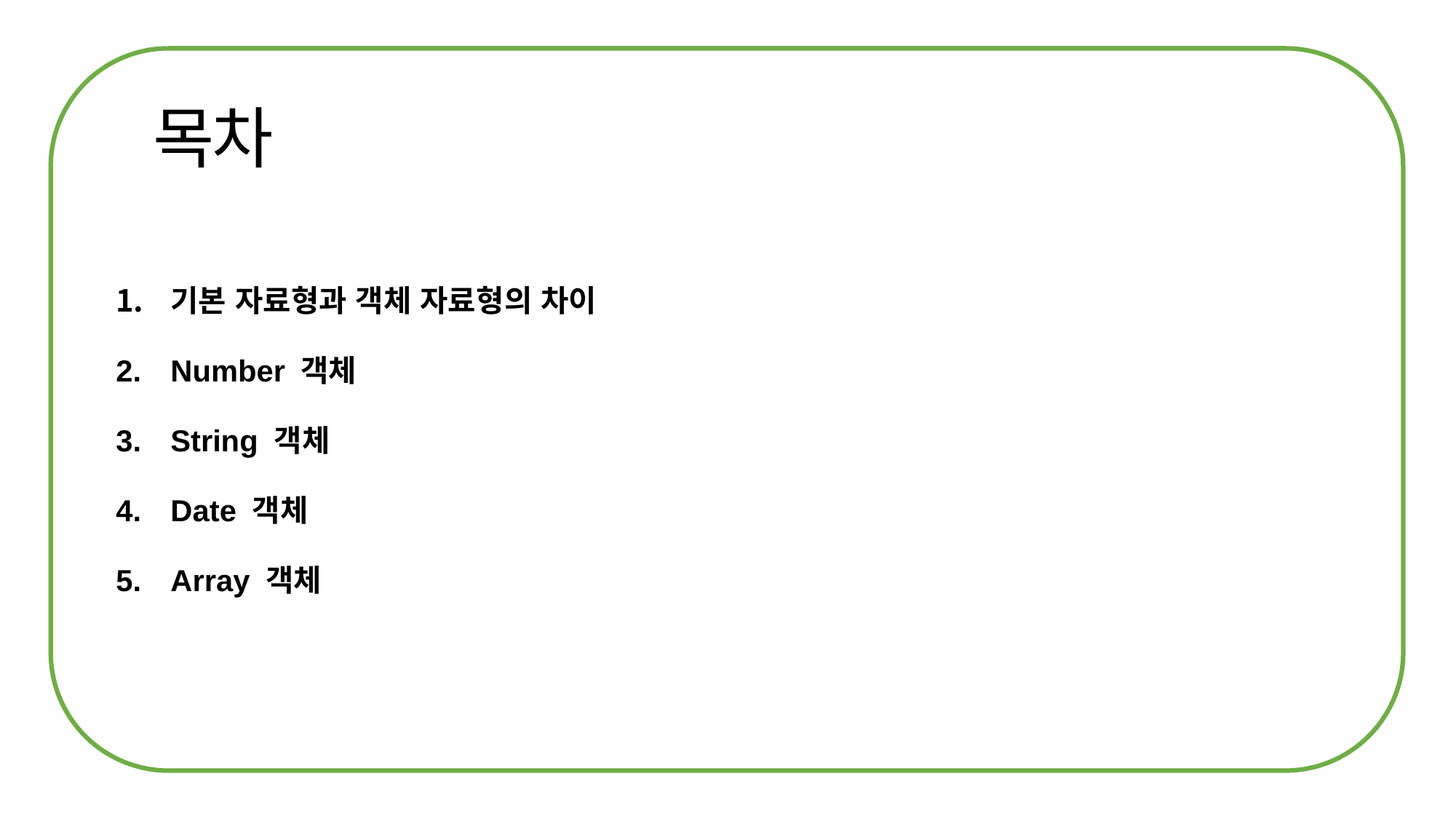

기본 자료형과 객체 자료형의 차이
Number 객체
String 객체
Date 객체
Array 객체